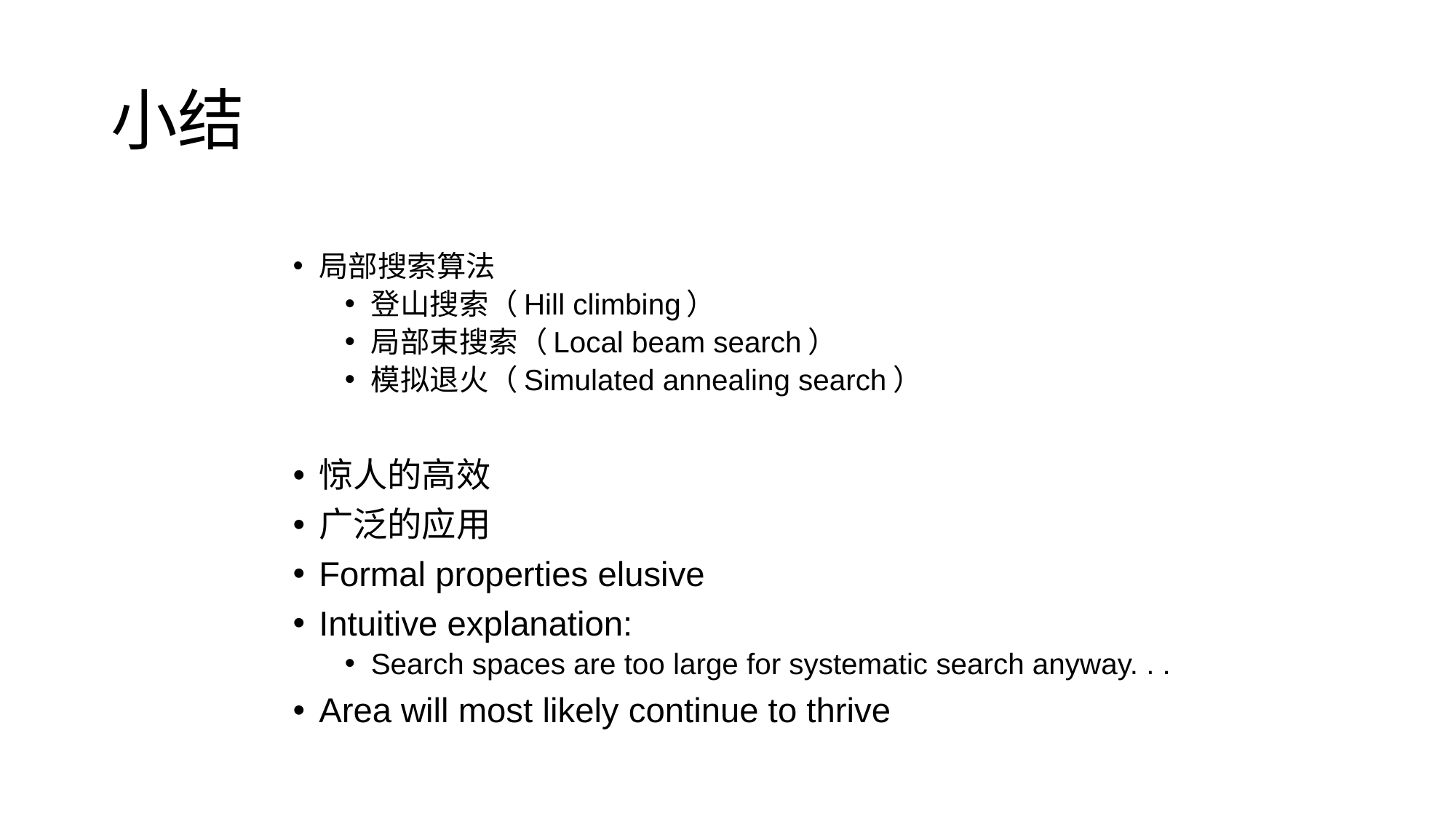

# 小结
局部搜索算法
登山搜索（Hill climbing）
局部束搜索（Local beam search）
模拟退火（Simulated annealing search）

惊人的高效
广泛的应用
Formal properties elusive
Intuitive explanation:
Search spaces are too large for systematic search anyway. . .
Area will most likely continue to thrive